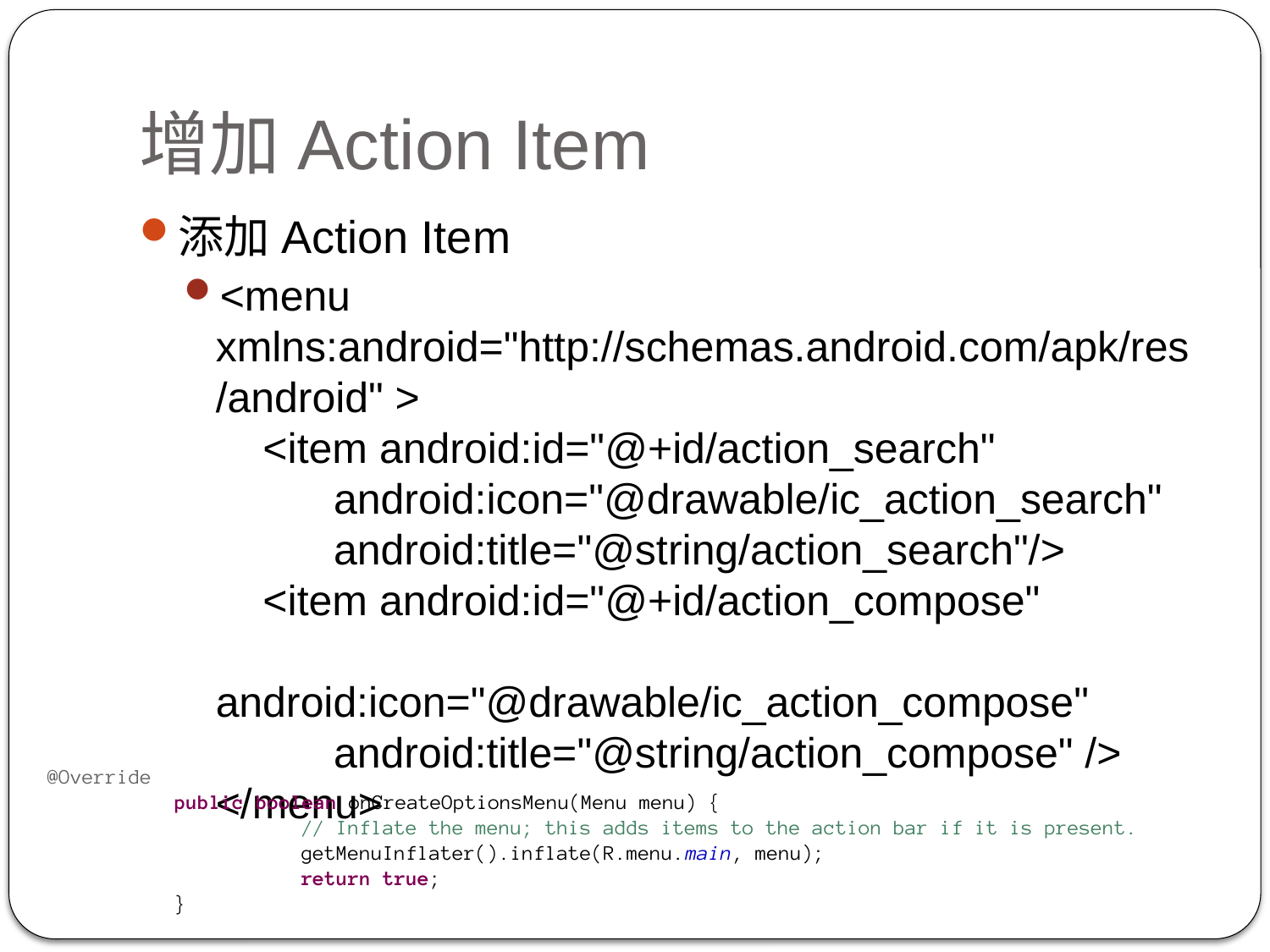

# 增加Action Item
添加Action Item
<menu xmlns:android="http://schemas.android.com/apk/res/android" >
    <item android:id="@+id/action_search"
          android:icon="@drawable/ic_action_search"
          android:title="@string/action_search"/>
    <item android:id="@+id/action_compose"
          android:icon="@drawable/ic_action_compose"
          android:title="@string/action_compose" />
</menu>

@Override
	public boolean onCreateOptionsMenu(Menu menu) {
		// Inflate the menu; this adds items to the action bar if it is present.
		getMenuInflater().inflate(R.menu.main, menu);
		return true;
	}